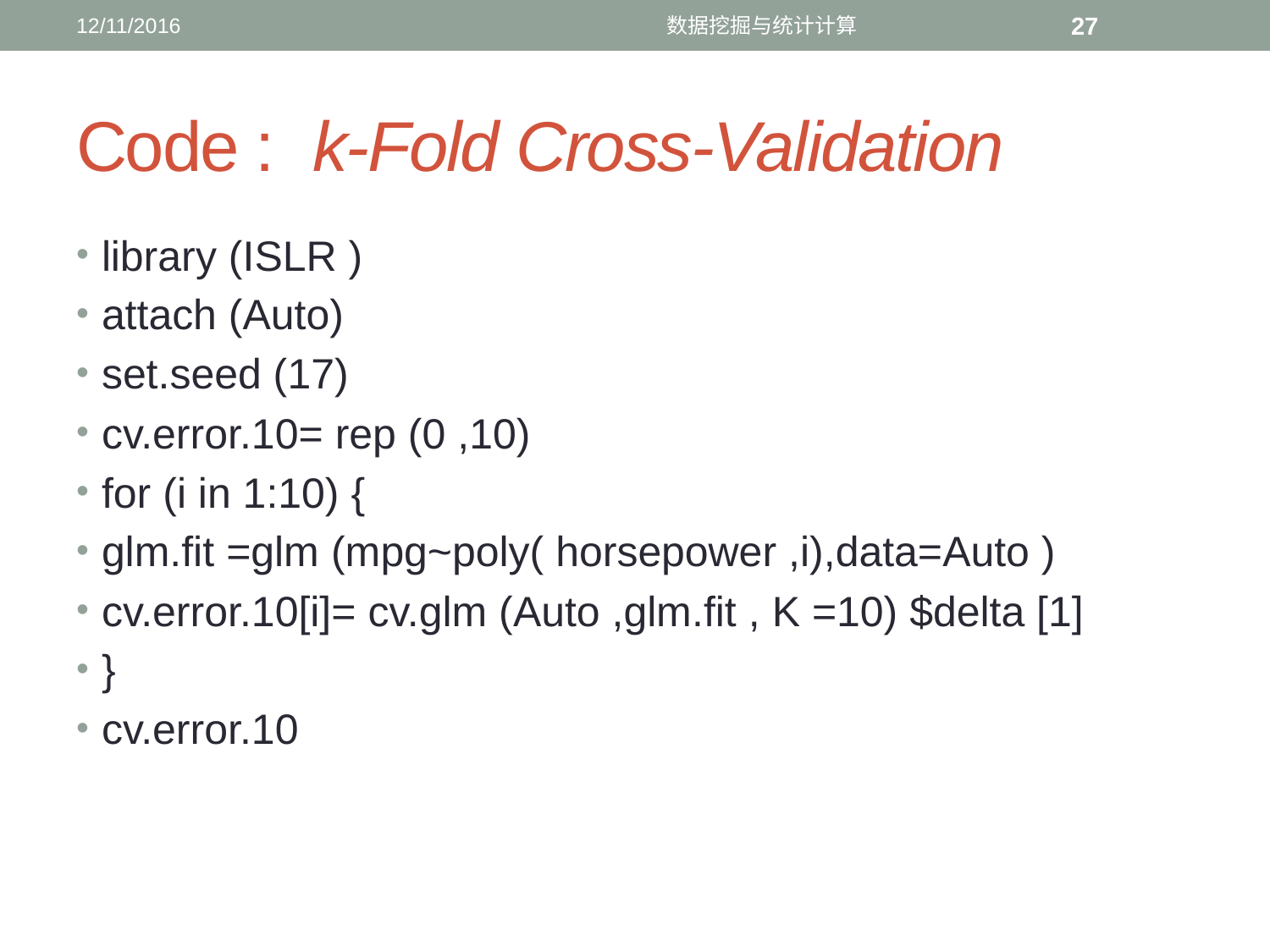

12/11/2016
数据挖掘与统计计算
27
# Code :  k-Fold Cross-Validation
library (ISLR )
attach (Auto)
set.seed (17)
cv.error.10= rep (0 ,10)
for (i in 1:10) {
glm.fit =glm (mpg~poly( horsepower ,i),data=Auto )
cv.error.10[i]= cv.glm (Auto ,glm.fit , K =10) $delta [1]
}
cv.error.10